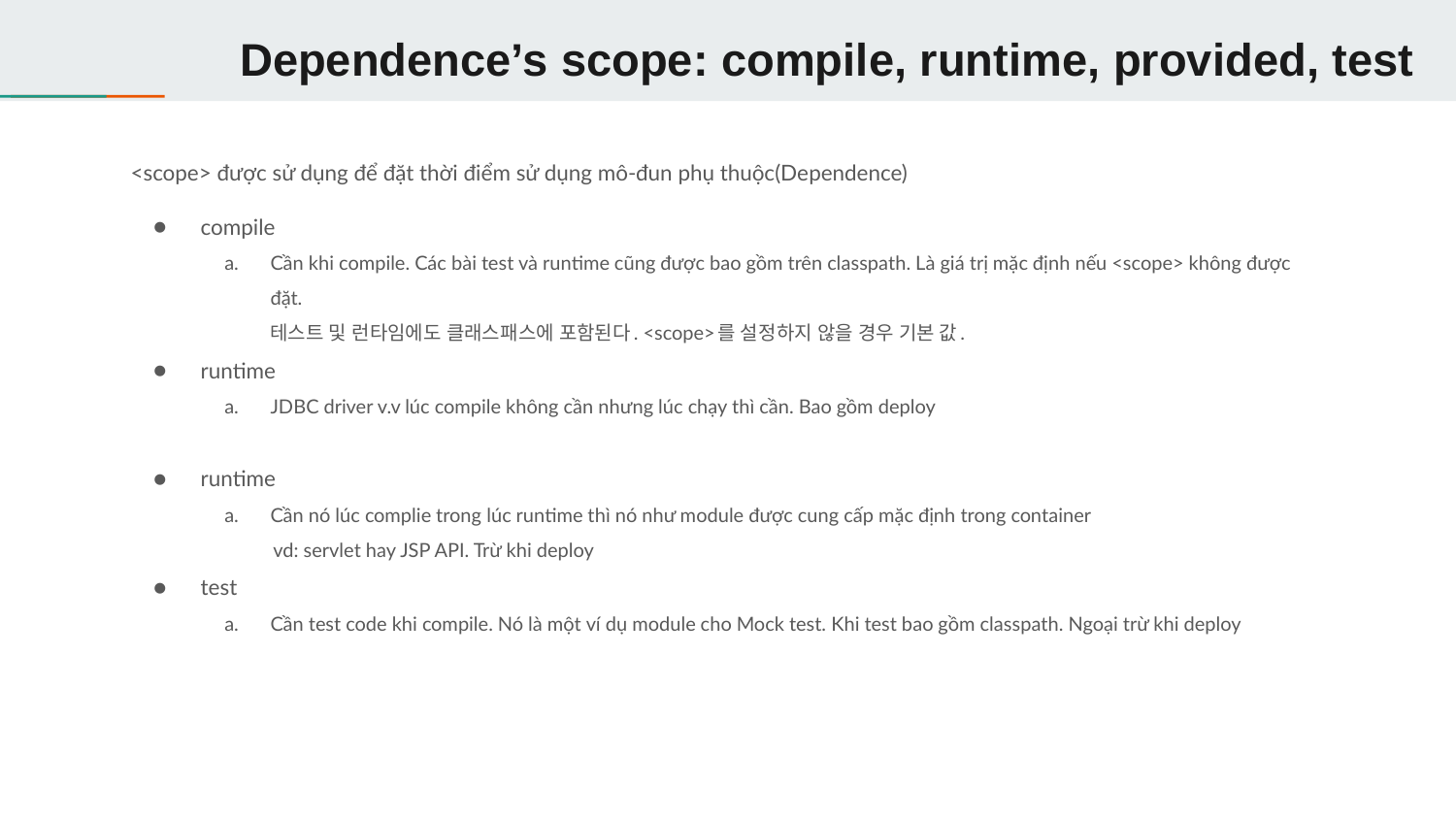

# Dependence’s scope: compile, runtime, provided, test
<scope> được sử dụng để đặt thời điểm sử dụng mô-đun phụ thuộc(Dependence)
compile
Cần khi compile. Các bài test và runtime cũng được bao gồm trên classpath. Là giá trị mặc định nếu <scope> không được đặt.
테스트 및 런타임에도 클래스패스에 포함된다. <scope>를 설정하지 않을 경우 기본 값.
runtime
JDBC driver v.v lúc compile không cần nhưng lúc chạy thì cần. Bao gồm deploy

runtime
Cần nó lúc complie trong lúc runtime thì nó như module được cung cấp mặc định trong container
          vd: servlet hay JSP API. Trừ khi deploy
test
Cần test code khi compile. Nó là một ví dụ module cho Mock test. Khi test bao gồm classpath. Ngoại trừ khi deploy